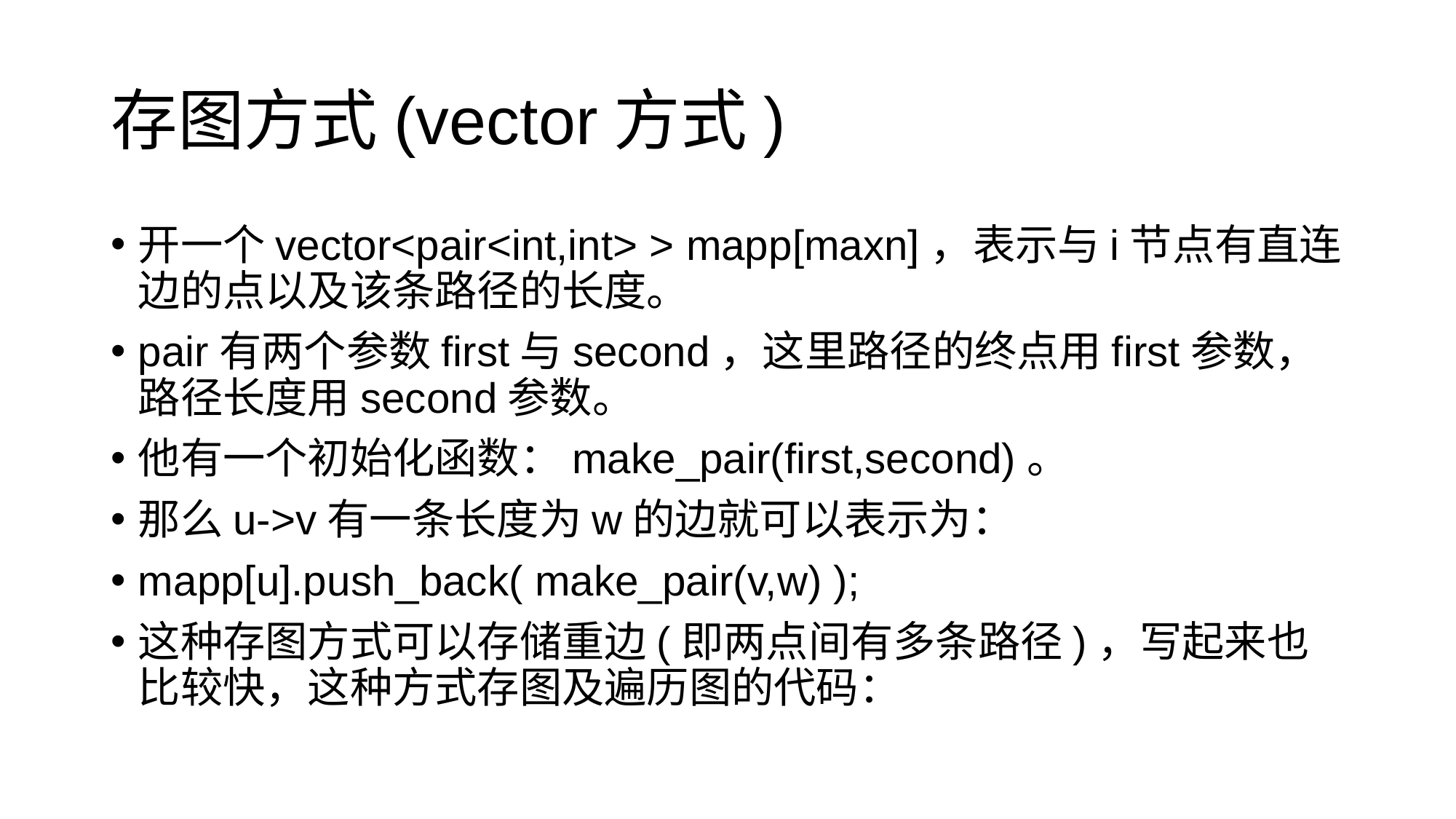

# 存图方式(vector方式)
开一个vector<pair<int,int> > mapp[maxn]，表示与i节点有直连边的点以及该条路径的长度。
pair有两个参数first与second，这里路径的终点用first参数，路径长度用second参数。
他有一个初始化函数：make_pair(first,second)。
那么u->v有一条长度为w的边就可以表示为：
mapp[u].push_back( make_pair(v,w) );
这种存图方式可以存储重边(即两点间有多条路径)，写起来也比较快，这种方式存图及遍历图的代码：